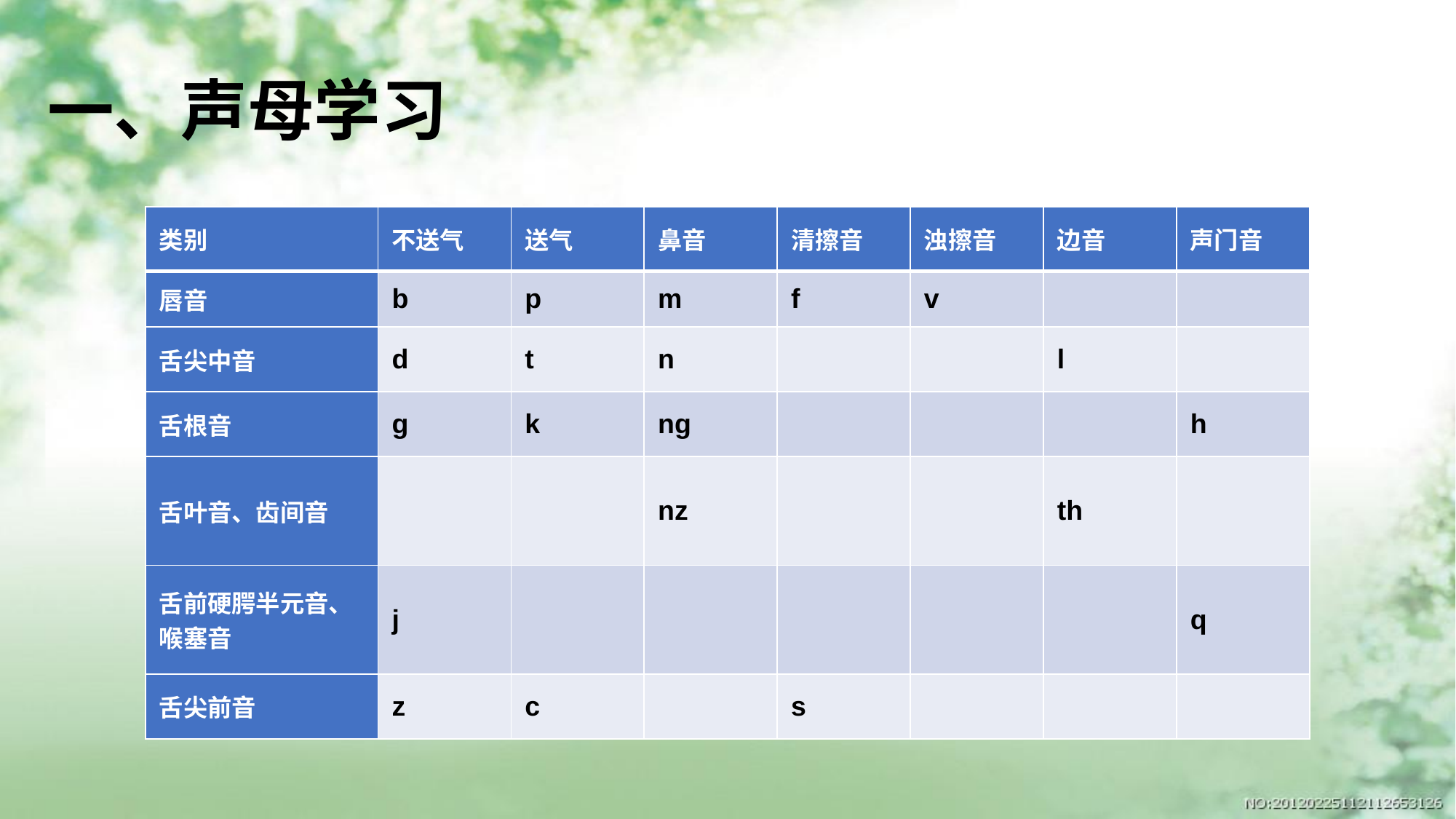

# 一、声母学习
| 类别 | 不送气 | 送气 | 鼻音 | 清擦音 | 浊擦音 | 边音 | 声门音 |
| --- | --- | --- | --- | --- | --- | --- | --- |
| 唇音 | b | p | m | f | v |  |  |
| 舌尖中音 | d | t | n |  |  | l |  |
| 舌根音 | g | k | ng |  |  |  | h |
| 舌叶音、齿间音 |  |  | nz |  |  | th |  |
| 舌前硬腭半元音、喉塞音 | j |  |  |  |  |  | q |
| 舌尖前音 | z | c |  | s |  |  |  |